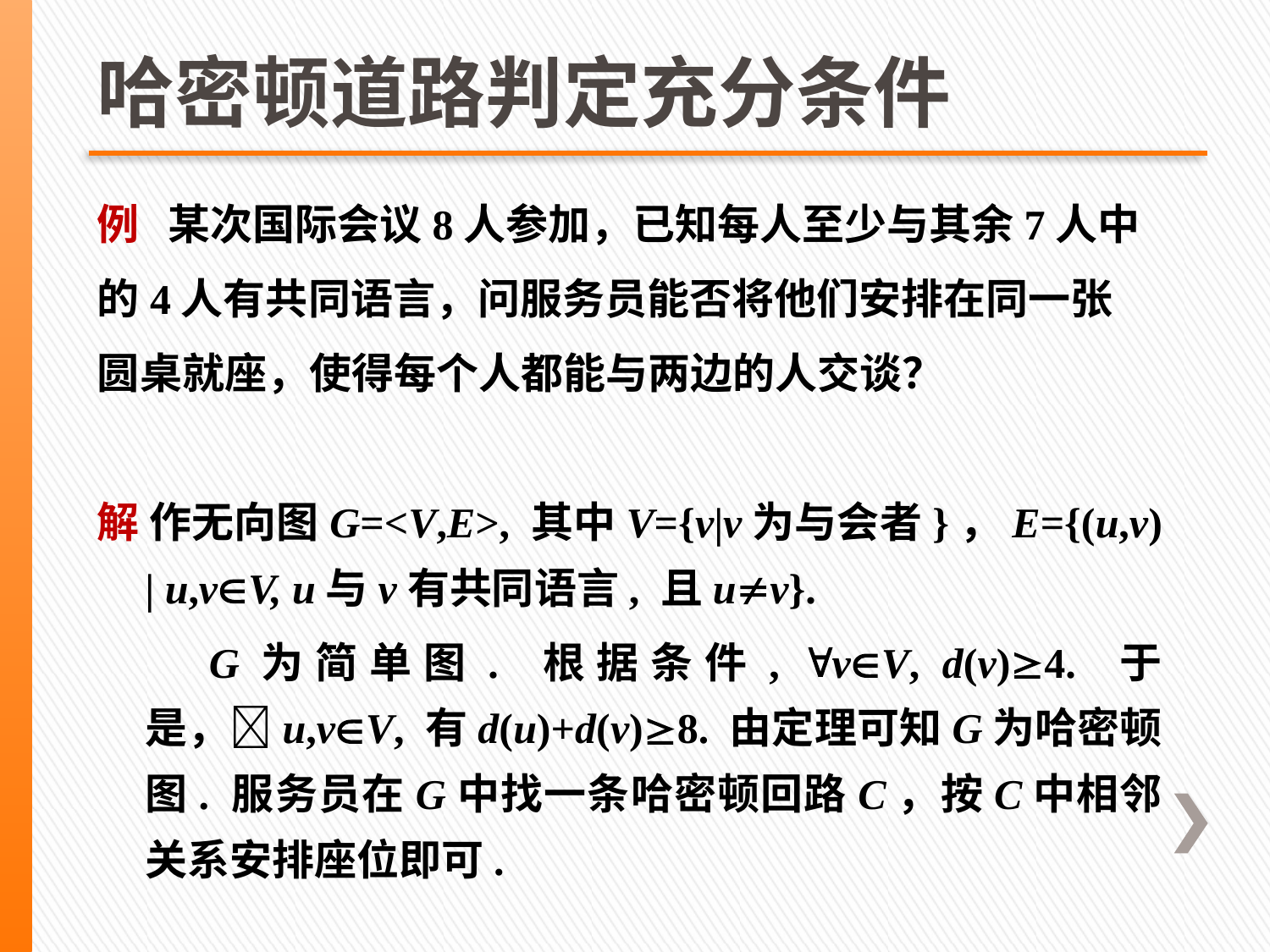

# 哈密顿道路判定充分条件
例   某次国际会议8人参加，已知每人至少与其余7人中
的4人有共同语言，问服务员能否将他们安排在同一张
圆桌就座，使得每个人都能与两边的人交谈？

解 作无向图G=<V,E>, 其中V={v|v为与会者}，E={(u,v) | u,v∈V, u与v有共同语言, 且u≠v}.
     G为简单图. 根据条件, ∀v∈V, d(v)≥4. 于是，∀u,v∈V, 有d(u)+d(v)≥8. 由定理可知G为哈密顿图. 服务员在G中找一条哈密顿回路C，按C中相邻关系安排座位即可.